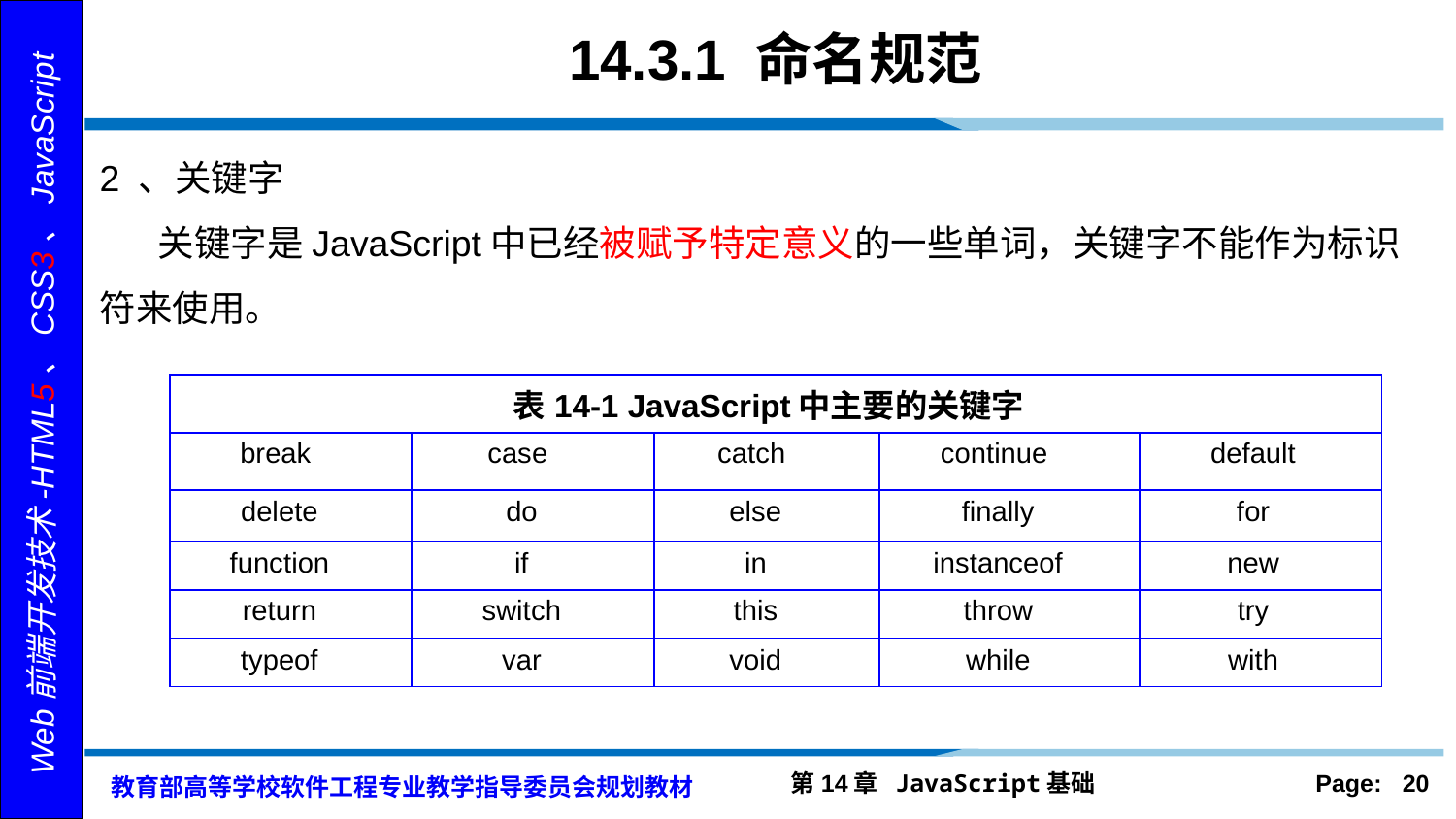

# 14.3.1 命名规范
2 、关键字
      关键字是JavaScript中已经被赋予特定意义的一些单词，关键字不能作为标识符来使用。
| 表14-1 JavaScript中主要的关键字 |  |  |  |  |
| --- | --- | --- | --- | --- |
| break | case | catch | continue | default |
| delete | do | else | finally | for |
| function | if | in | instanceof | new |
| return | switch | this | throw | try |
| typeof | var | void | while | with |